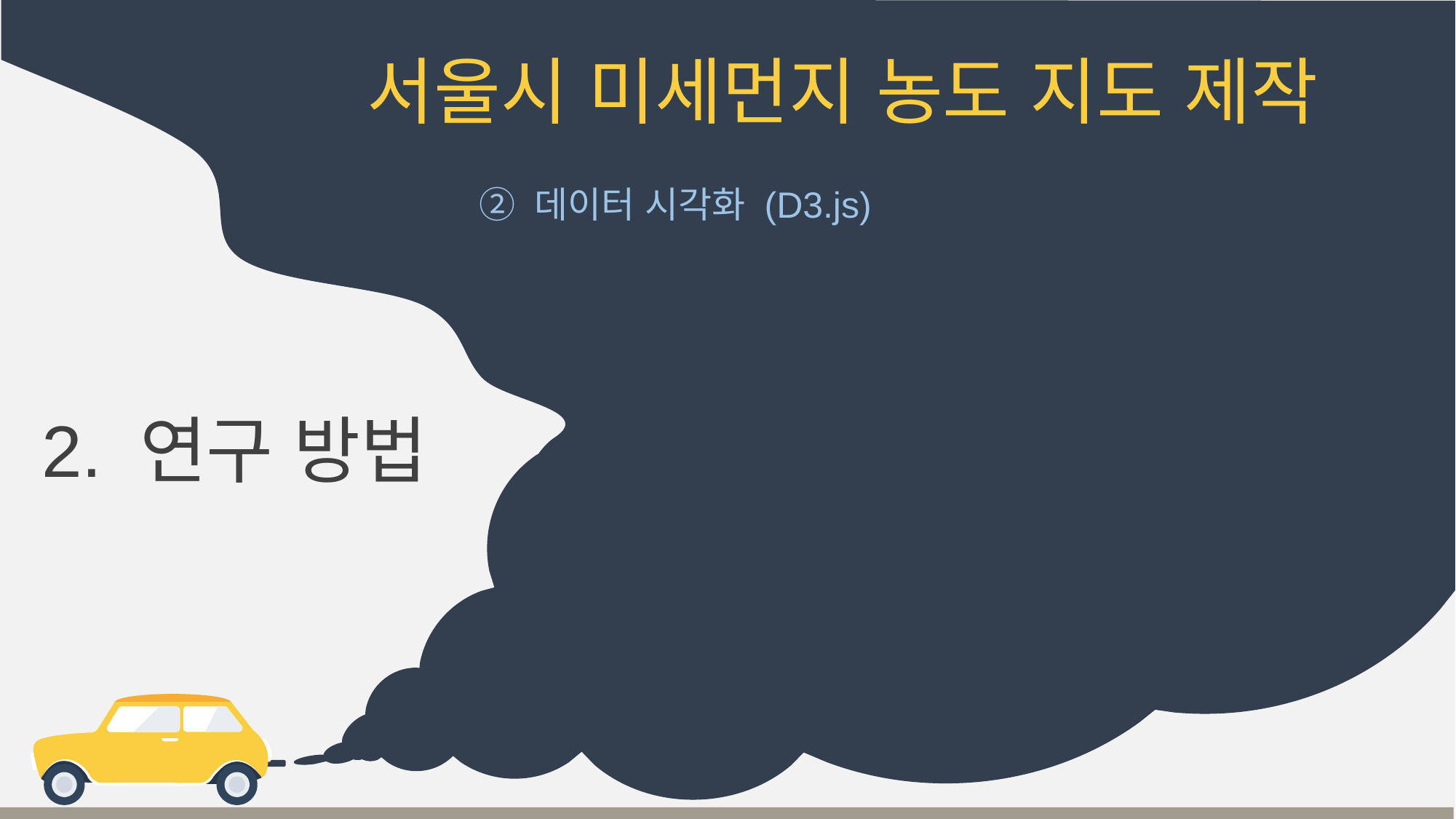

# 서울시 미세먼지 농도 지도 제작
② 데이터 시각화 (D3.js)
2. 연구 방법